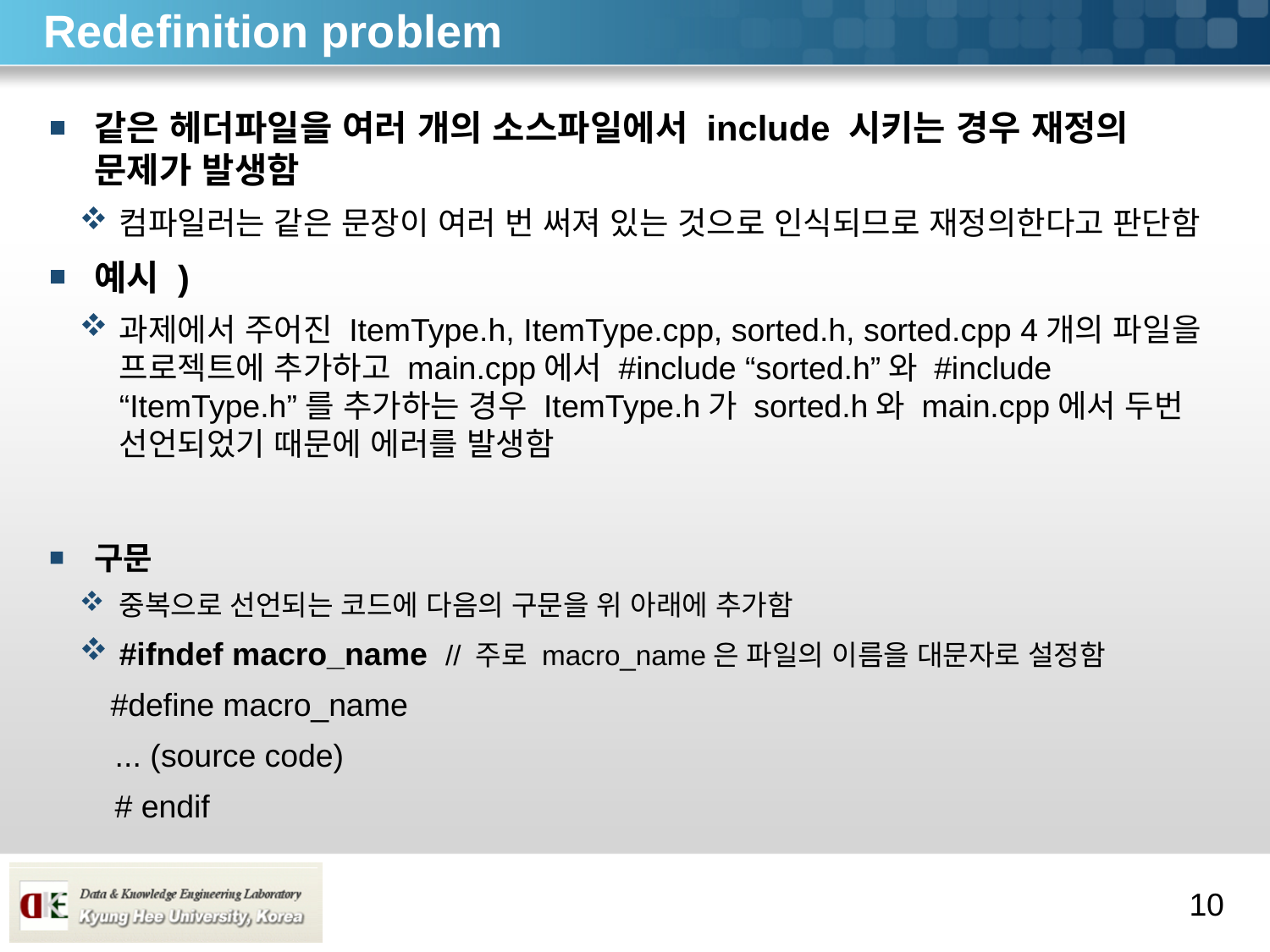

# Redefinition problem
같은 헤더파일을 여러 개의 소스파일에서 include 시키는 경우 재정의 문제가 발생함
컴파일러는 같은 문장이 여러 번 써져 있는 것으로 인식되므로 재정의한다고 판단함
예시 )
과제에서 주어진 ItemType.h, ItemType.cpp, sorted.h, sorted.cpp 4개의 파일을 프로젝트에 추가하고 main.cpp에서 #include “sorted.h”와 #include “ItemType.h”를 추가하는 경우 ItemType.h가 sorted.h와 main.cpp에서 두번 선언되었기 때문에 에러를 발생함

구문
중복으로 선언되는 코드에 다음의 구문을 위 아래에 추가함
#ifndef macro_name  // 주로 macro_name은 파일의 이름을 대문자로 설정함
    #define macro_name
    ... (source code)
    # endif